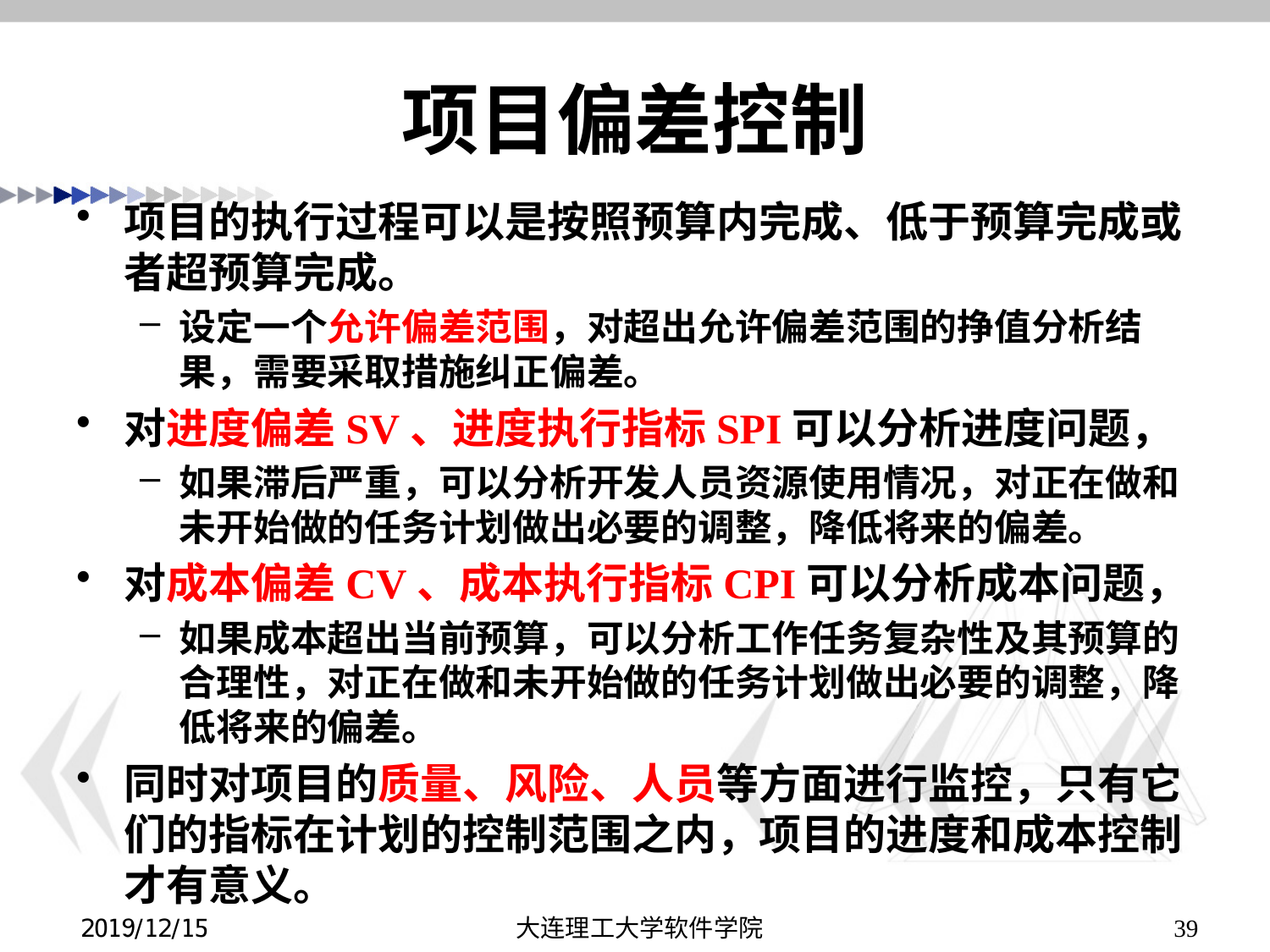

# 项目偏差控制
项目的执行过程可以是按照预算内完成、低于预算完成或者超预算完成。
设定一个允许偏差范围，对超出允许偏差范围的挣值分析结果，需要采取措施纠正偏差。
对进度偏差SV、进度执行指标SPI可以分析进度问题，
如果滞后严重，可以分析开发人员资源使用情况，对正在做和未开始做的任务计划做出必要的调整，降低将来的偏差。
对成本偏差CV、成本执行指标CPI可以分析成本问题，
如果成本超出当前预算，可以分析工作任务复杂性及其预算的合理性，对正在做和未开始做的任务计划做出必要的调整，降低将来的偏差。
同时对项目的质量、风险、人员等方面进行监控，只有它们的指标在计划的控制范围之内，项目的进度和成本控制才有意义。
2019/12/15
大连理工大学软件学院
39